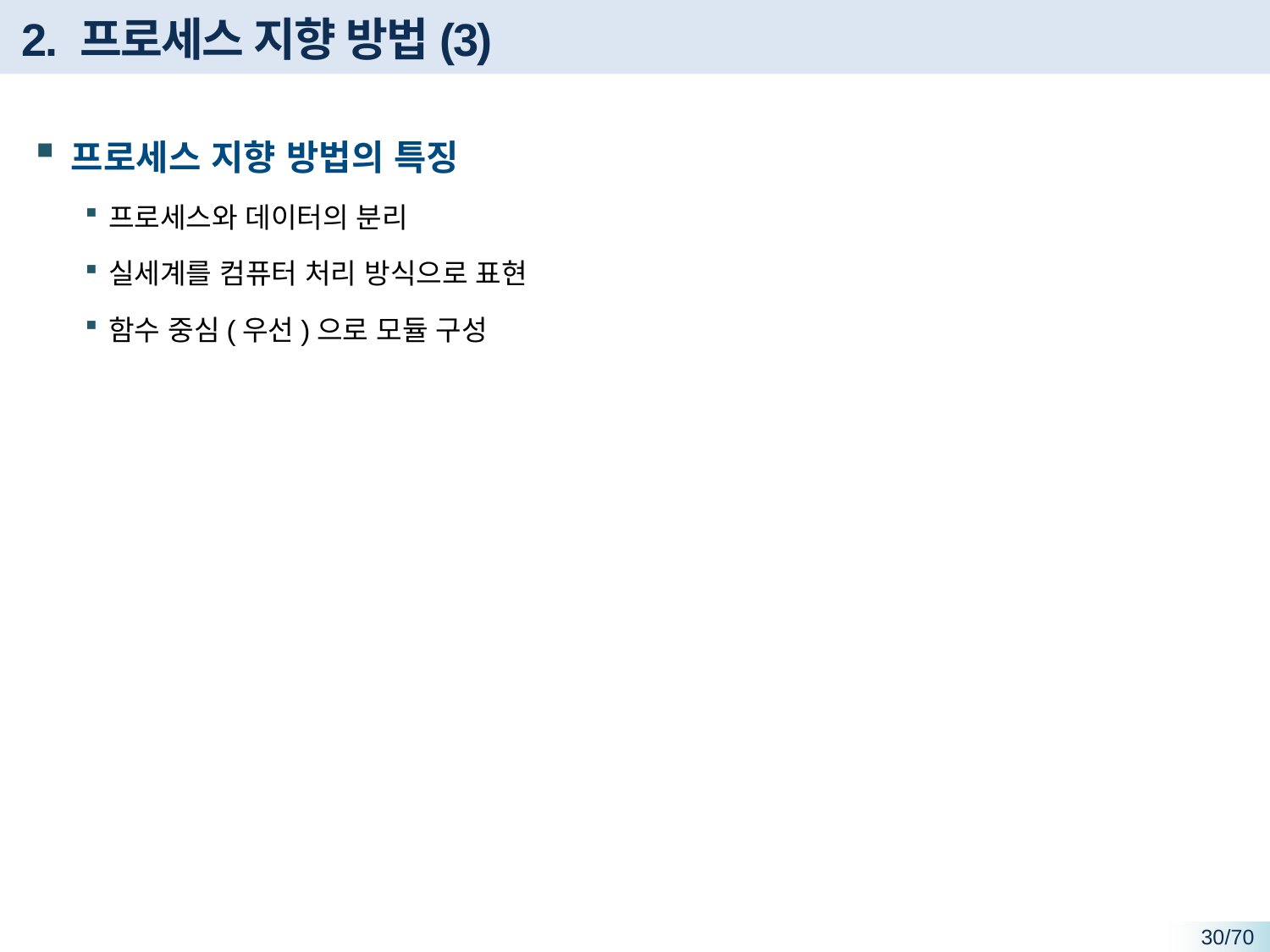

# 2. 프로세스 지향 방법(3)
프로세스 지향 방법의 특징
프로세스와 데이터의 분리
실세계를 컴퓨터 처리 방식으로 표현
함수 중심(우선)으로 모듈 구성